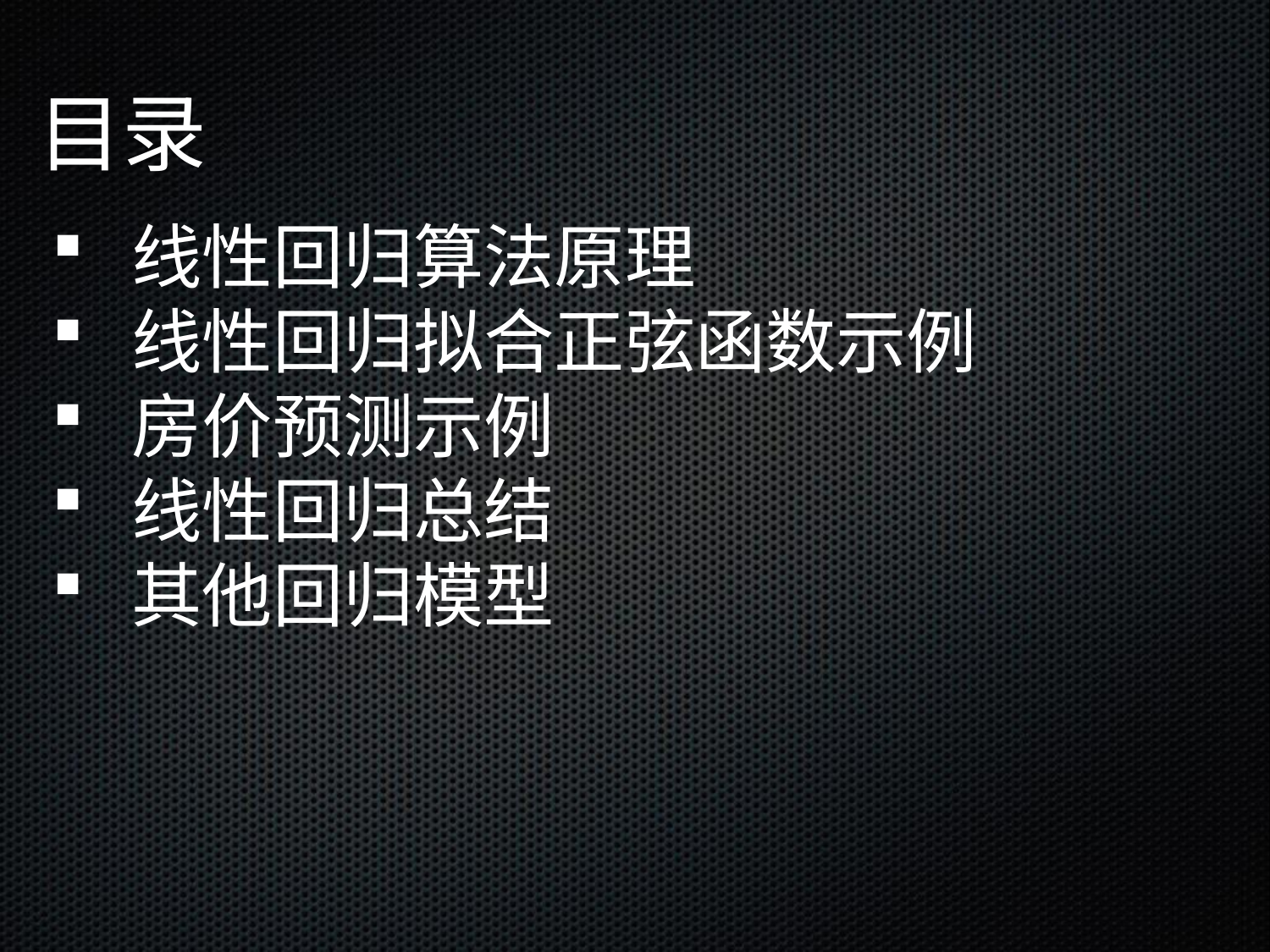

目录
线性回归算法原理
线性回归拟合正弦函数示例
房价预测示例
线性回归总结
其他回归模型